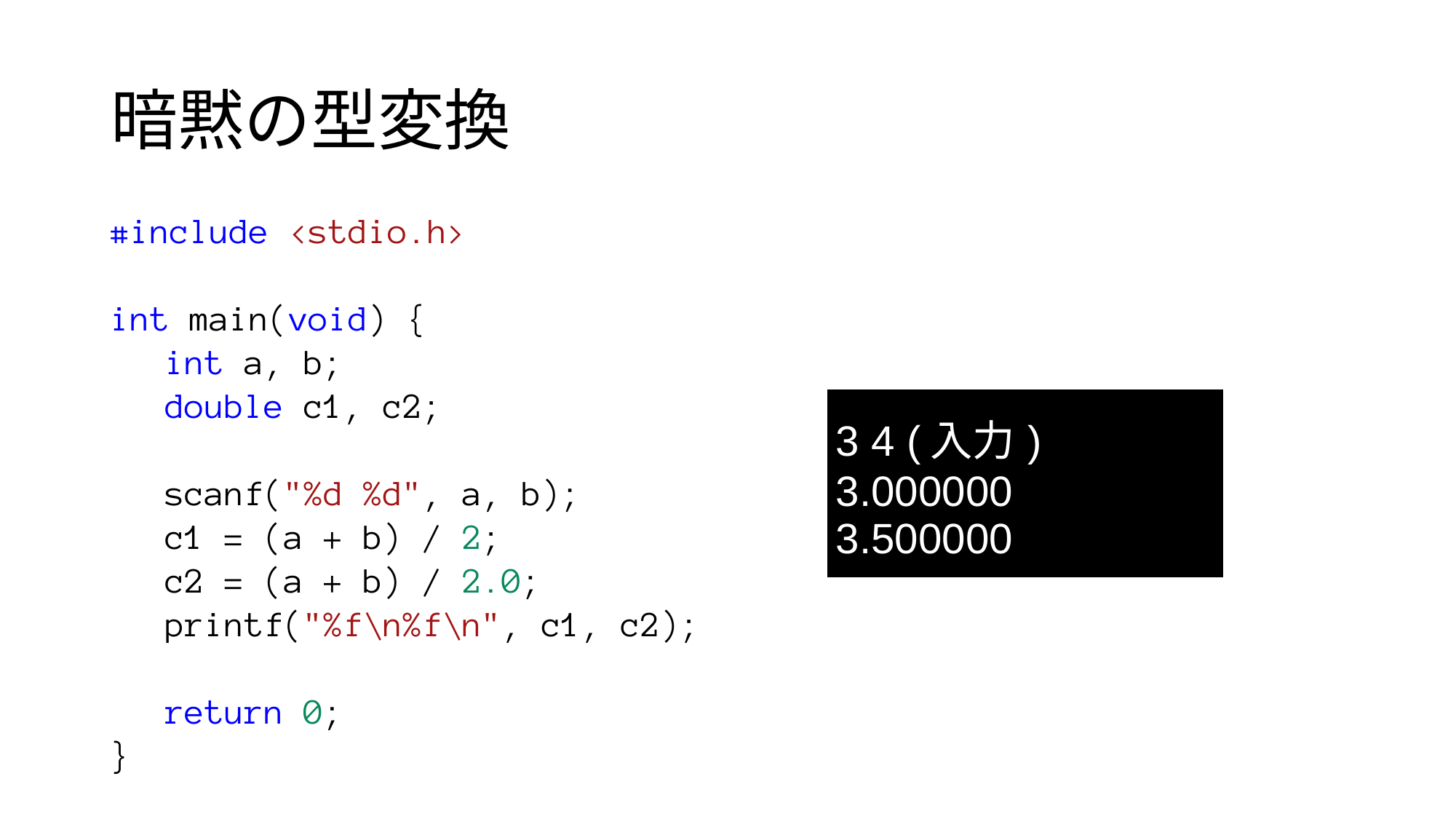

# 暗黙の型変換
#include <stdio.h>
int main(void) {
int a, b;
double c1, c2;
scanf("%d %d", a, b);
c1 = (a + b) / 2;
c2 = (a + b) / 2.0;
printf("%f\n%f\n", c1, c2);
return 0;
}
| 3 4 (入力) 3.000000 3.500000 |
| --- |